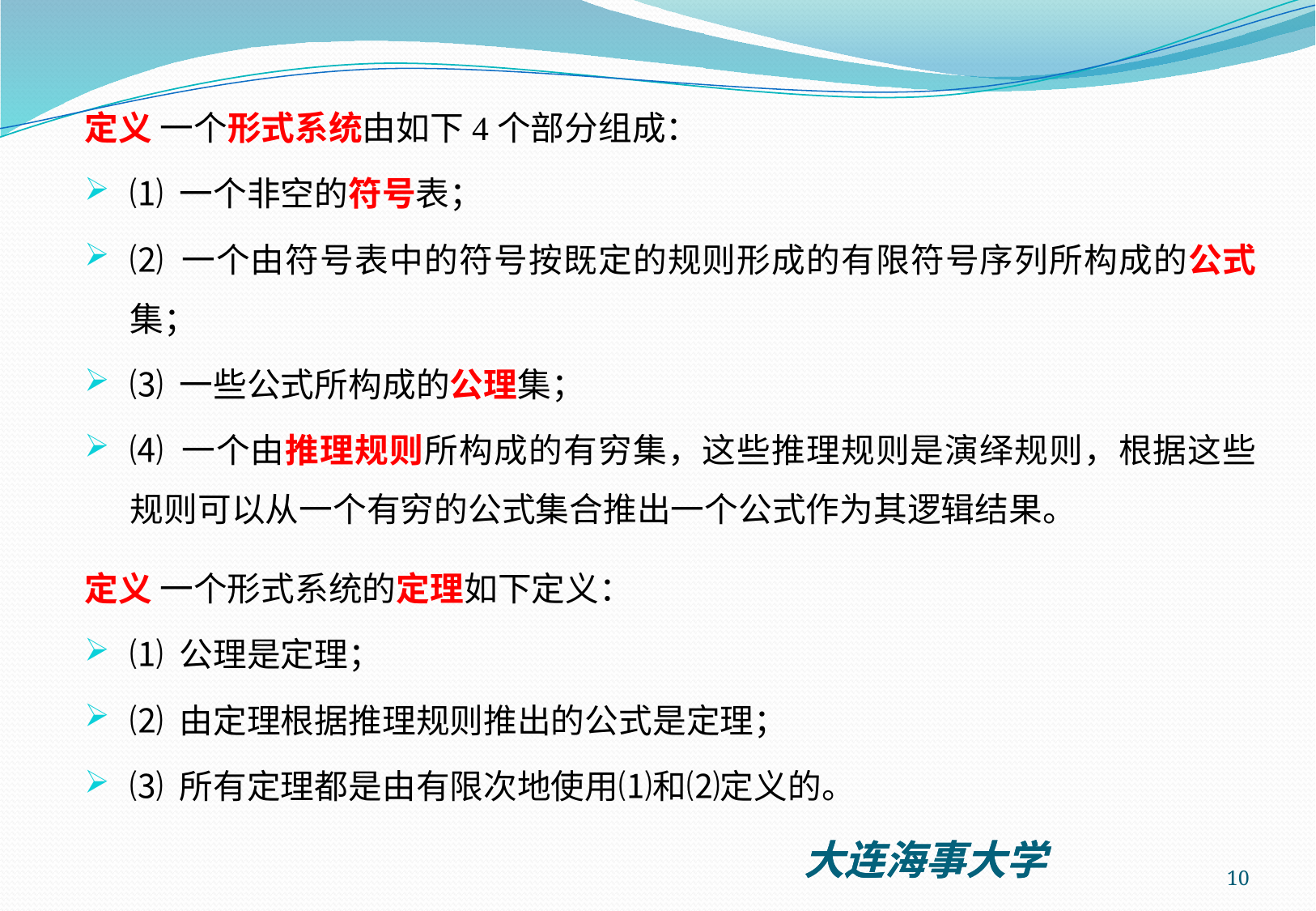

定义 一个形式系统由如下4个部分组成：
⑴ 一个非空的符号表；
⑵ 一个由符号表中的符号按既定的规则形成的有限符号序列所构成的公式集；
⑶ 一些公式所构成的公理集；
⑷ 一个由推理规则所构成的有穷集，这些推理规则是演绎规则，根据这些规则可以从一个有穷的公式集合推出一个公式作为其逻辑结果。
定义 一个形式系统的定理如下定义：
⑴ 公理是定理；
⑵ 由定理根据推理规则推出的公式是定理；
⑶ 所有定理都是由有限次地使用⑴和⑵定义的。
10